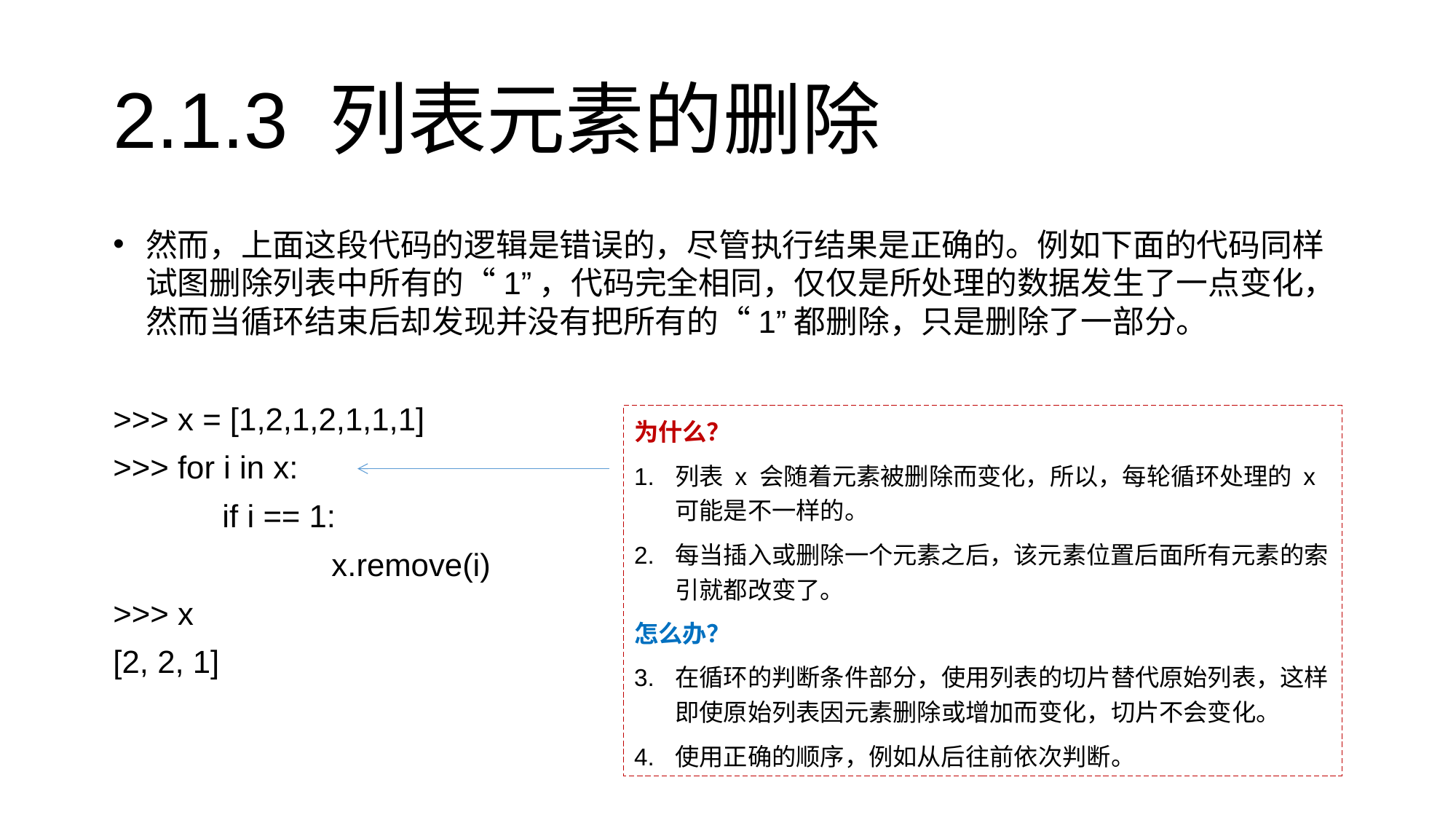

# 2.1.3 列表元素的删除
然而，上面这段代码的逻辑是错误的，尽管执行结果是正确的。例如下面的代码同样试图删除列表中所有的“1”，代码完全相同，仅仅是所处理的数据发生了一点变化，然而当循环结束后却发现并没有把所有的“1”都删除，只是删除了一部分。

>>> x = [1,2,1,2,1,1,1]
>>> for i in x:
	if i == 1:
		x.remove(i)
>>> x
[2, 2, 1]
为什么？
列表 x 会随着元素被删除而变化，所以，每轮循环处理的 x 可能是不一样的。
每当插入或删除一个元素之后，该元素位置后面所有元素的索引就都改变了。
怎么办？
在循环的判断条件部分，使用列表的切片替代原始列表，这样即使原始列表因元素删除或增加而变化，切片不会变化。
使用正确的顺序，例如从后往前依次判断。